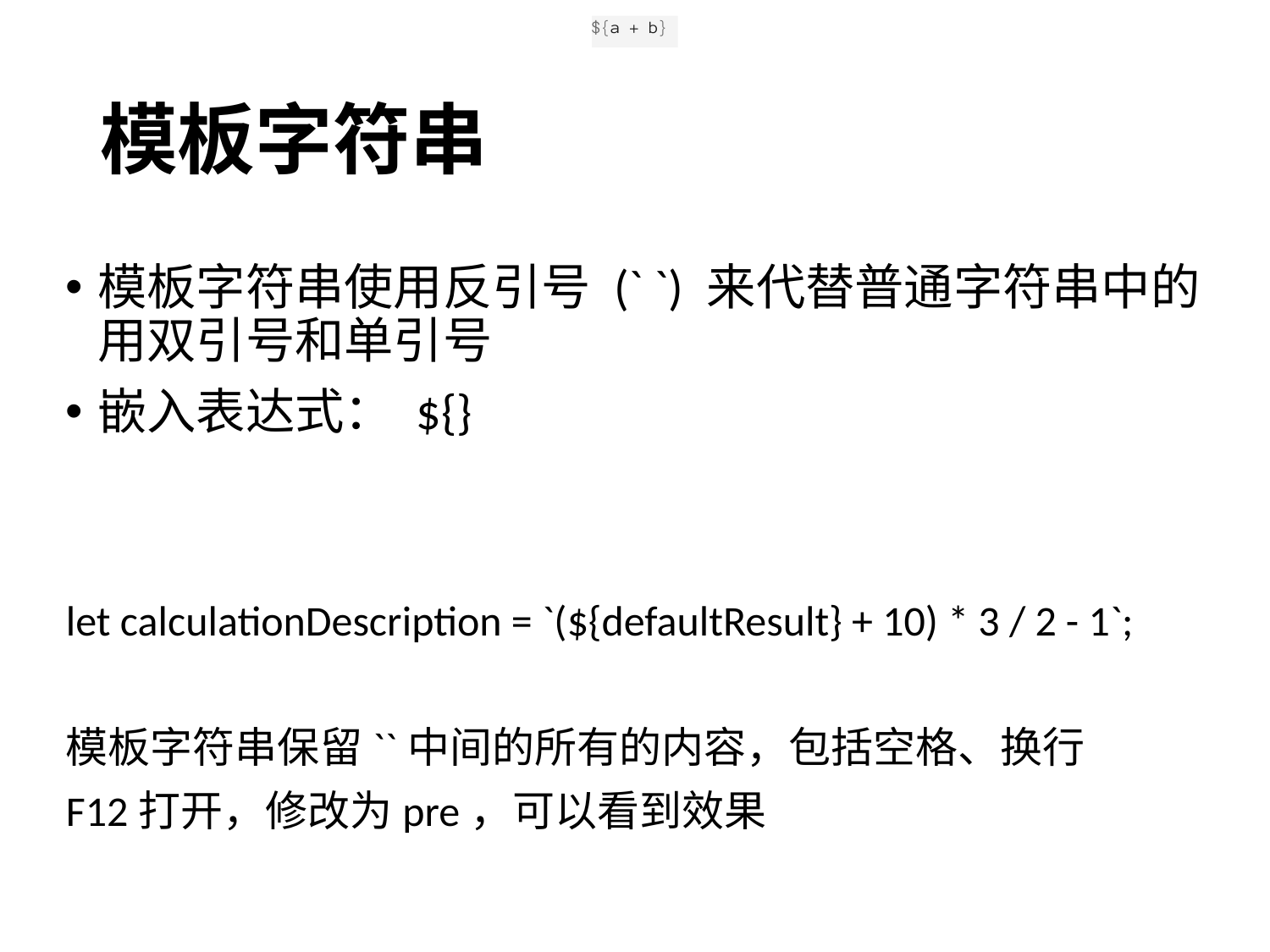

${a + b}
# 模板字符串
模板字符串使用反引号 (` `) 来代替普通字符串中的用双引号和单引号
嵌入表达式： ${}

let calculationDescription = `(${defaultResult} + 10) * 3 / 2 - 1`;

模板字符串保留``中间的所有的内容，包括空格、换行
F12打开，修改为pre，可以看到效果